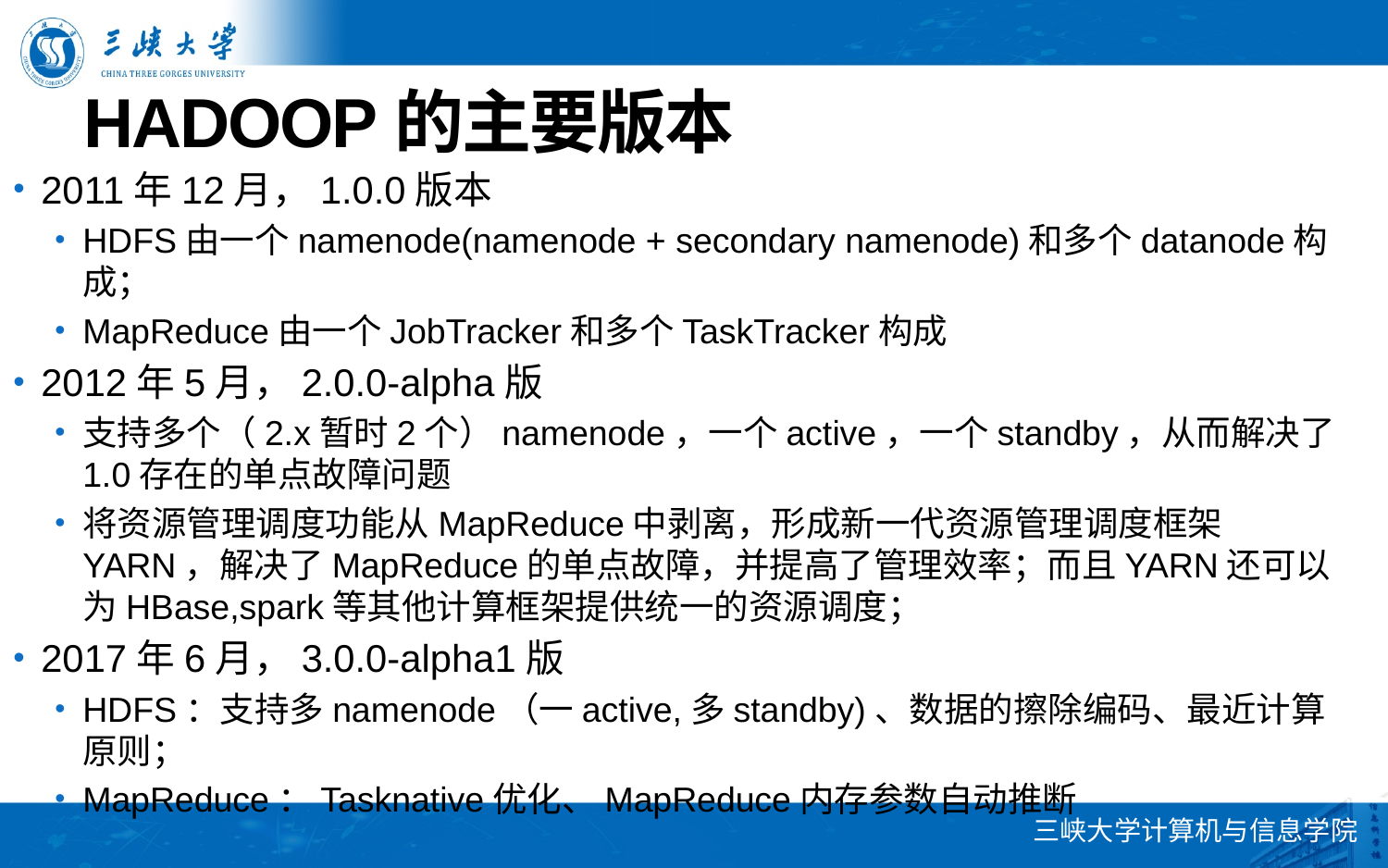

# HADOOP的主要版本
2011年12月，1.0.0版本
HDFS由一个namenode(namenode + secondary namenode)和多个datanode构成；
MapReduce由一个JobTracker和多个TaskTracker构成
2012年5月，2.0.0-alpha版
支持多个（2.x暂时2个）namenode，一个active，一个standby，从而解决了1.0存在的单点故障问题
将资源管理调度功能从MapReduce中剥离，形成新一代资源管理调度框架YARN，解决了MapReduce的单点故障，并提高了管理效率；而且YARN还可以为HBase,spark等其他计算框架提供统一的资源调度；
2017年6月，3.0.0-alpha1版
HDFS：支持多namenode（一active,多standby)、数据的擦除编码、最近计算原则；
MapReduce：Tasknative优化、MapReduce内存参数自动推断